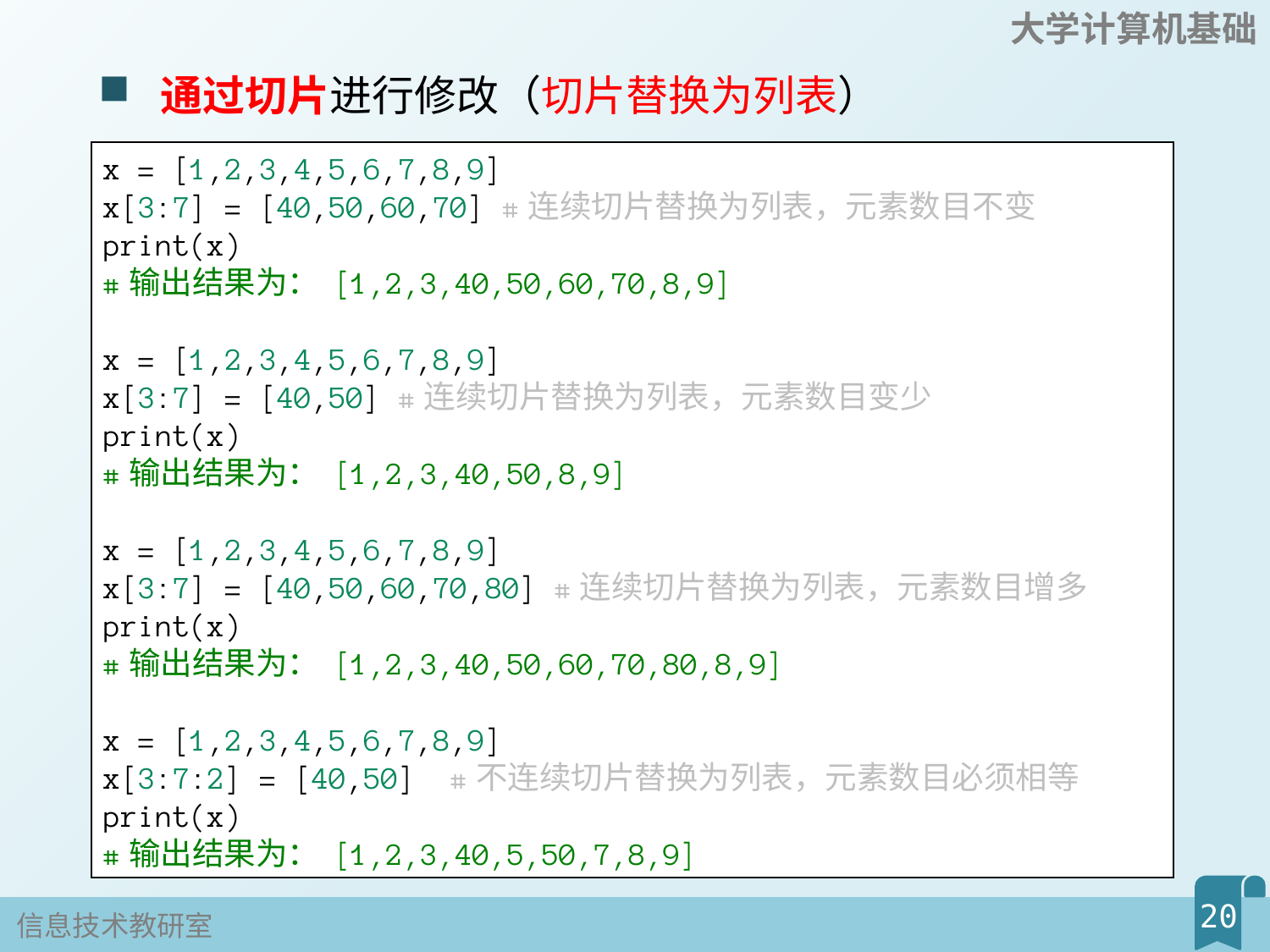

通过切片进行修改（切片替换为列表）
x = [1,2,3,4,5,6,7,8,9]
x[3:7] = [40,50,60,70] #连续切片替换为列表，元素数目不变
print(x)
#输出结果为： [1,2,3,40,50,60,70,8,9]
x = [1,2,3,4,5,6,7,8,9]
x[3:7] = [40,50] #连续切片替换为列表，元素数目变少
print(x)
#输出结果为： [1,2,3,40,50,8,9]
x = [1,2,3,4,5,6,7,8,9]
x[3:7] = [40,50,60,70,80] #连续切片替换为列表，元素数目增多
print(x)
#输出结果为： [1,2,3,40,50,60,70,80,8,9]
x = [1,2,3,4,5,6,7,8,9]
x[3:7:2] = [40,50]  #不连续切片替换为列表，元素数目必须相等
print(x)
#输出结果为： [1,2,3,40,5,50,7,8,9]
20